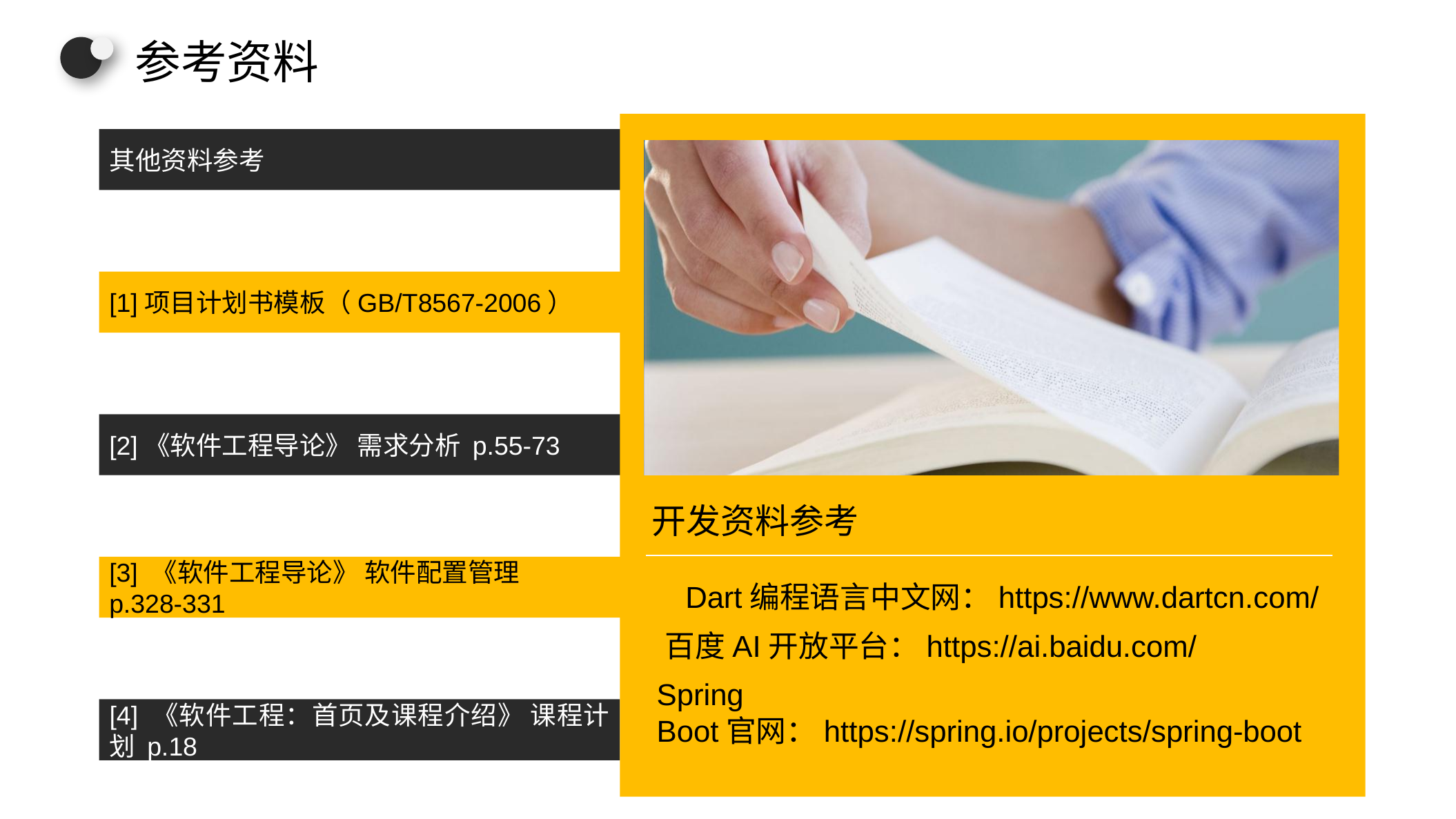

参考资料

其他资料参考

[1]项目计划书模板（GB/T8567-2006）
[2]《软件工程导论》 需求分析 p.55-73
开发资料参考
[3] 《软件工程导论》 软件配置管理
p.328-331
Dart编程语言中文网：https://www.dartcn.com/

百度AI开放平台：https://ai.baidu.com/

Spring Boot官网：https://spring.io/projects/spring-boot

[4] 《软件工程：首页及课程介绍》 课程计划 p.18